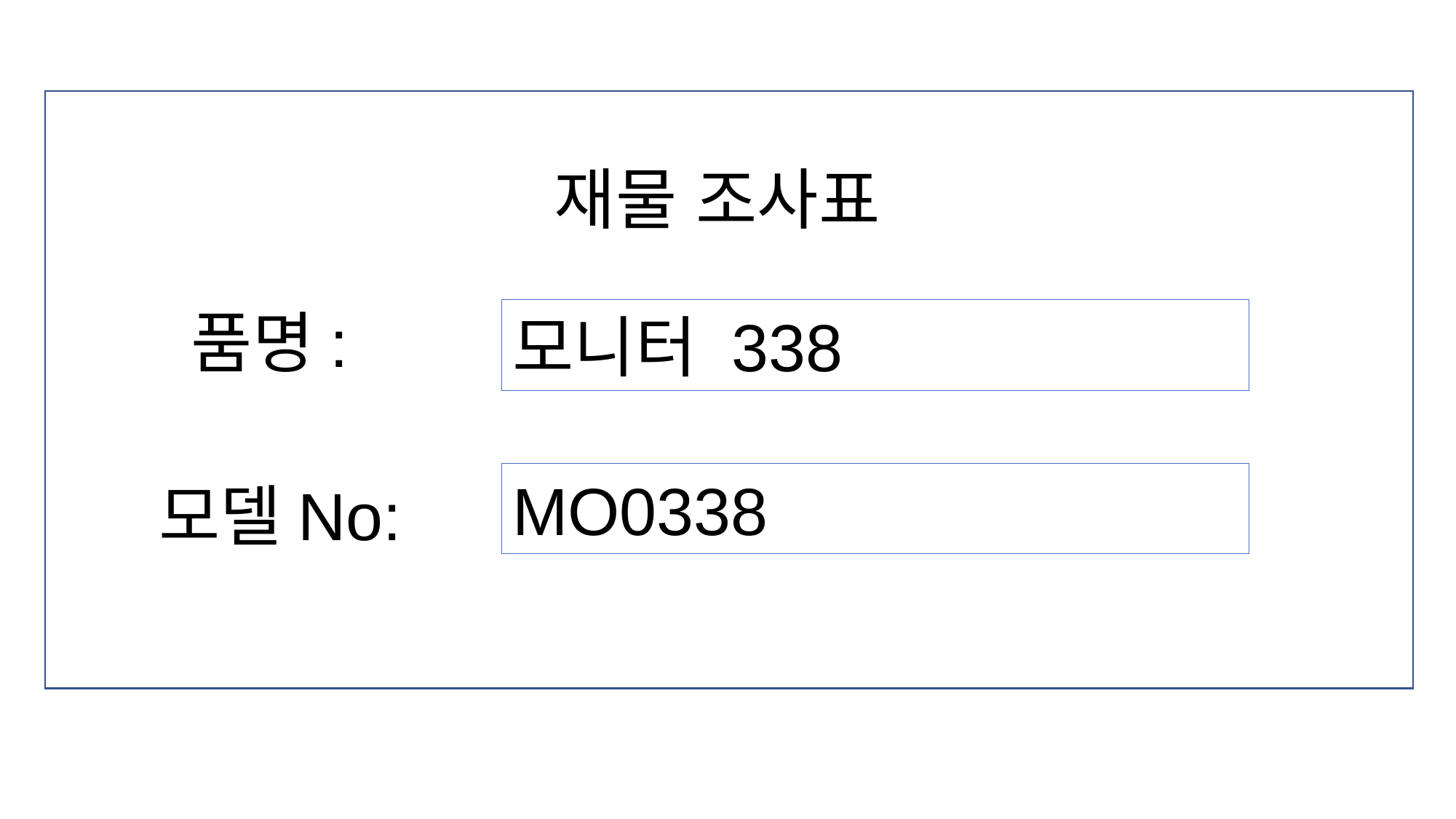

재물 조사표
품명:
모니터 338
MO0338
모델No: